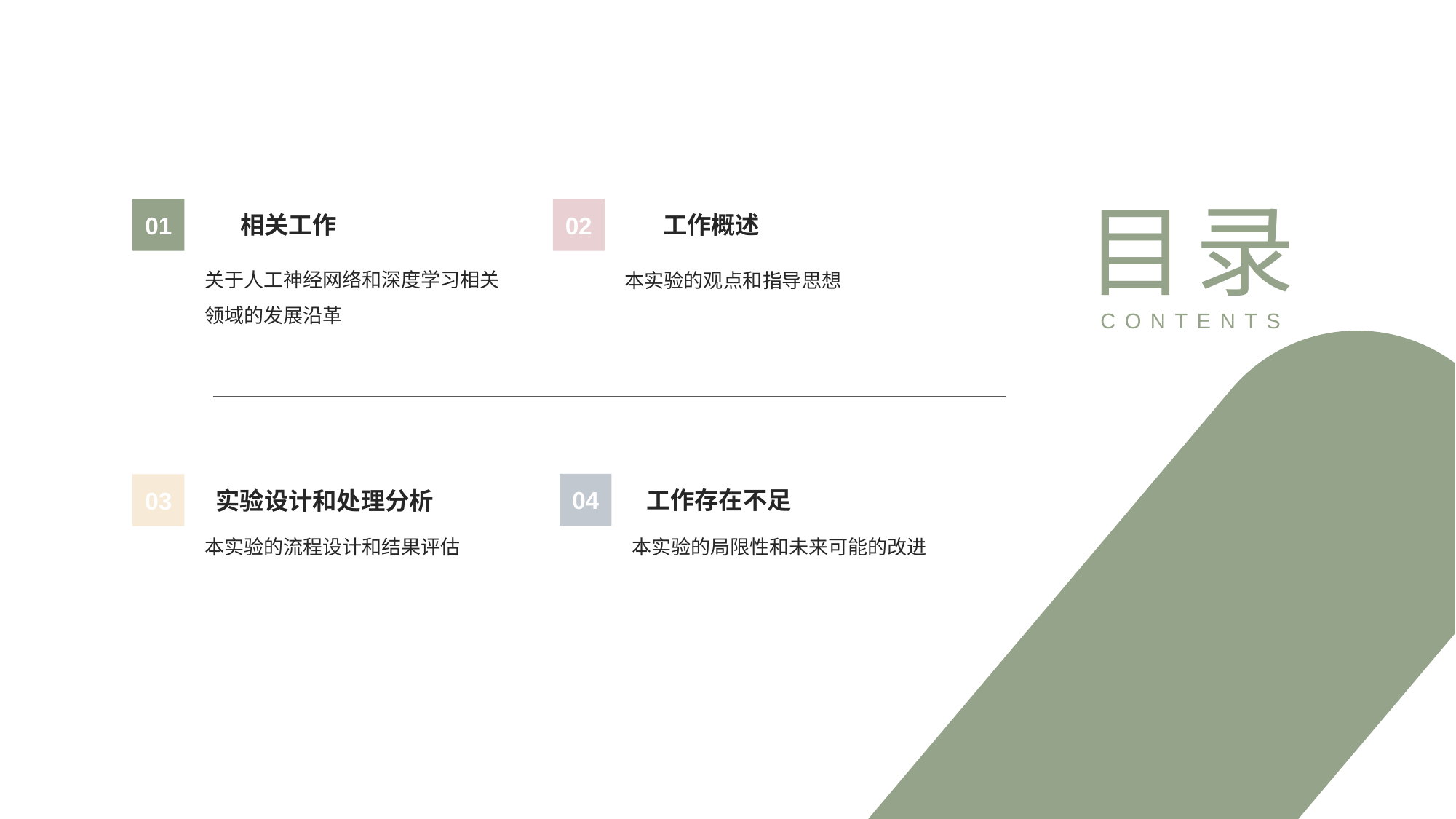

目录
CONTENTS
01
相关工作

关于人工神经网络和深度学习相关领域的发展沿革
02
工作概述
本实验的观点和指导思想
04
工作存在不足
本实验的局限性和未来可能的改进
03
实验设计和处理分析
本实验的流程设计和结果评估